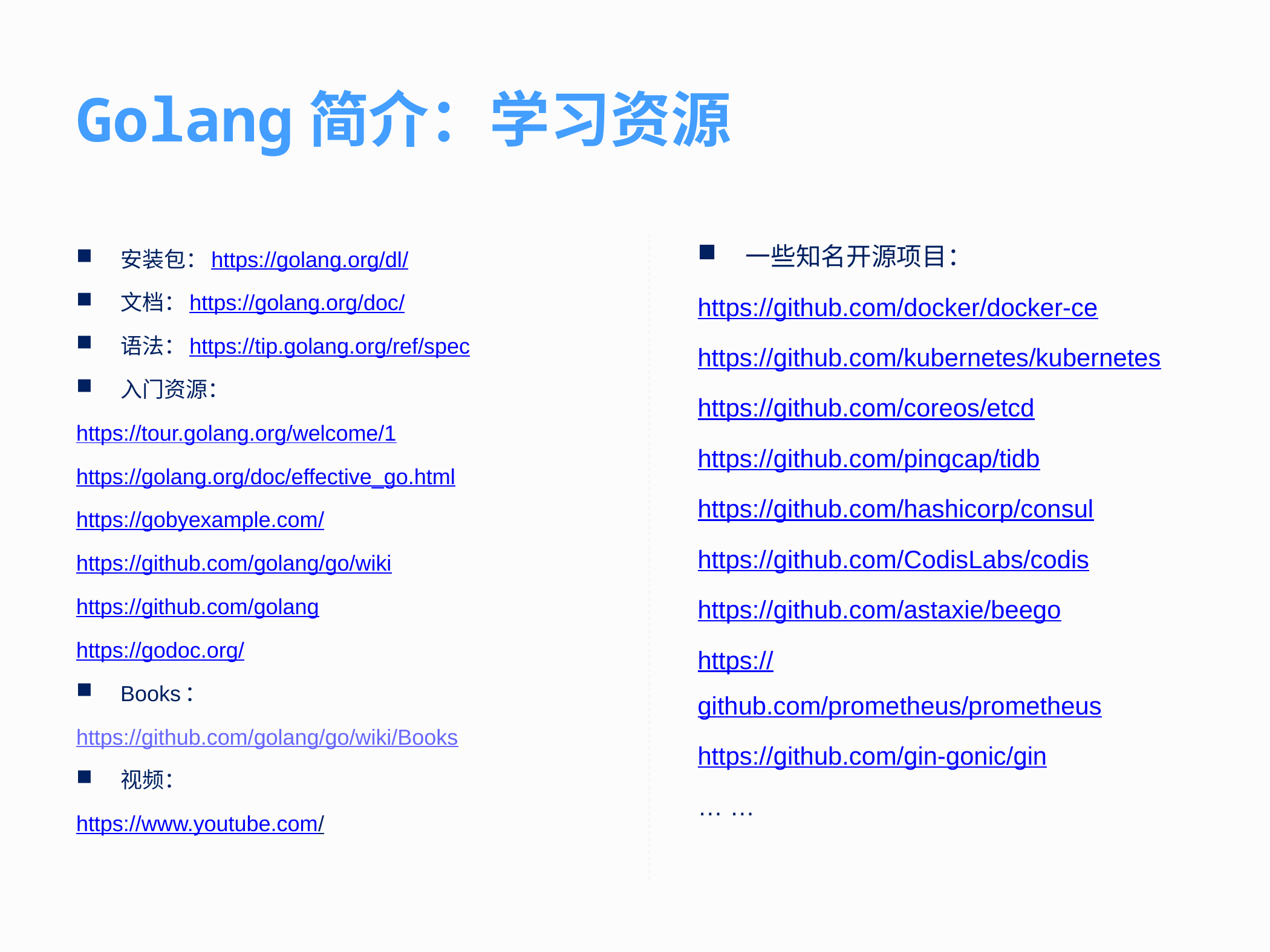

# Golang简介：学习资源
一些知名开源项目：
https://github.com/docker/docker-ce
https://github.com/kubernetes/kubernetes
https://github.com/coreos/etcd
https://github.com/pingcap/tidb
https://github.com/hashicorp/consul
https://github.com/CodisLabs/codis
https://github.com/astaxie/beego
https://github.com/prometheus/prometheus
https://github.com/gin-gonic/gin
… …

安装包：https://golang.org/dl/
文档：https://golang.org/doc/
语法：https://tip.golang.org/ref/spec
入门资源：
https://tour.golang.org/welcome/1
https://golang.org/doc/effective_go.html
https://gobyexample.com/
https://github.com/golang/go/wiki
https://github.com/golang
https://godoc.org/
Books：
https://github.com/golang/go/wiki/Books
视频：
https://www.youtube.com/